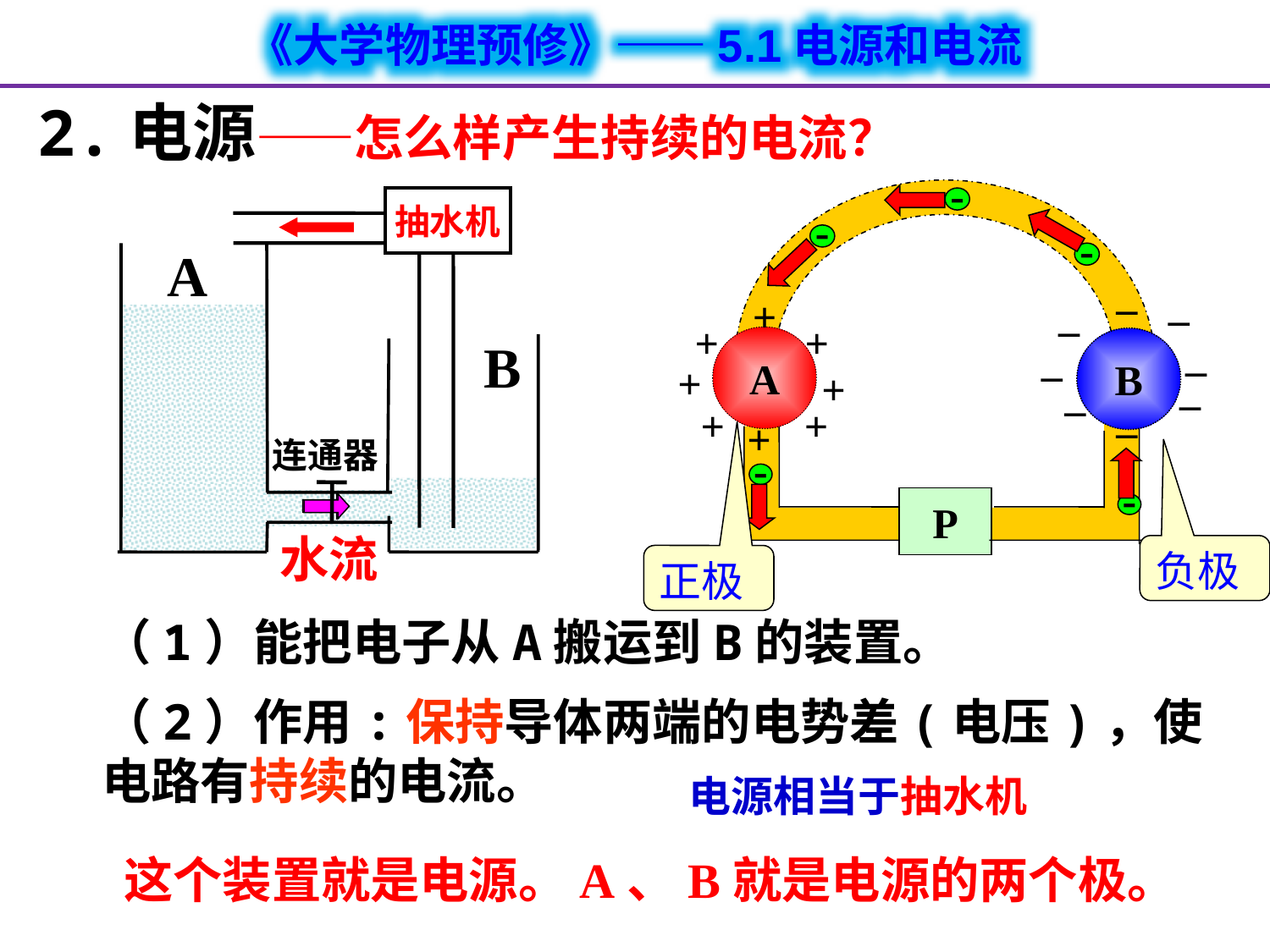

2.电源——怎么样产生持续的电流？

-

-
-

_
_
_
_
_
B
_
_
_
+
+
+
A
+
+
+
+
+
抽水机

A

B

连通器

-

P
-

水流
负极
正极
（1）能把电子从A搬运到B的装置。
（2）作用:保持导体两端的电势差(电压)，使电路有持续的电流。
电源相当于抽水机
这个装置就是电源。A、B就是电源的两个极。